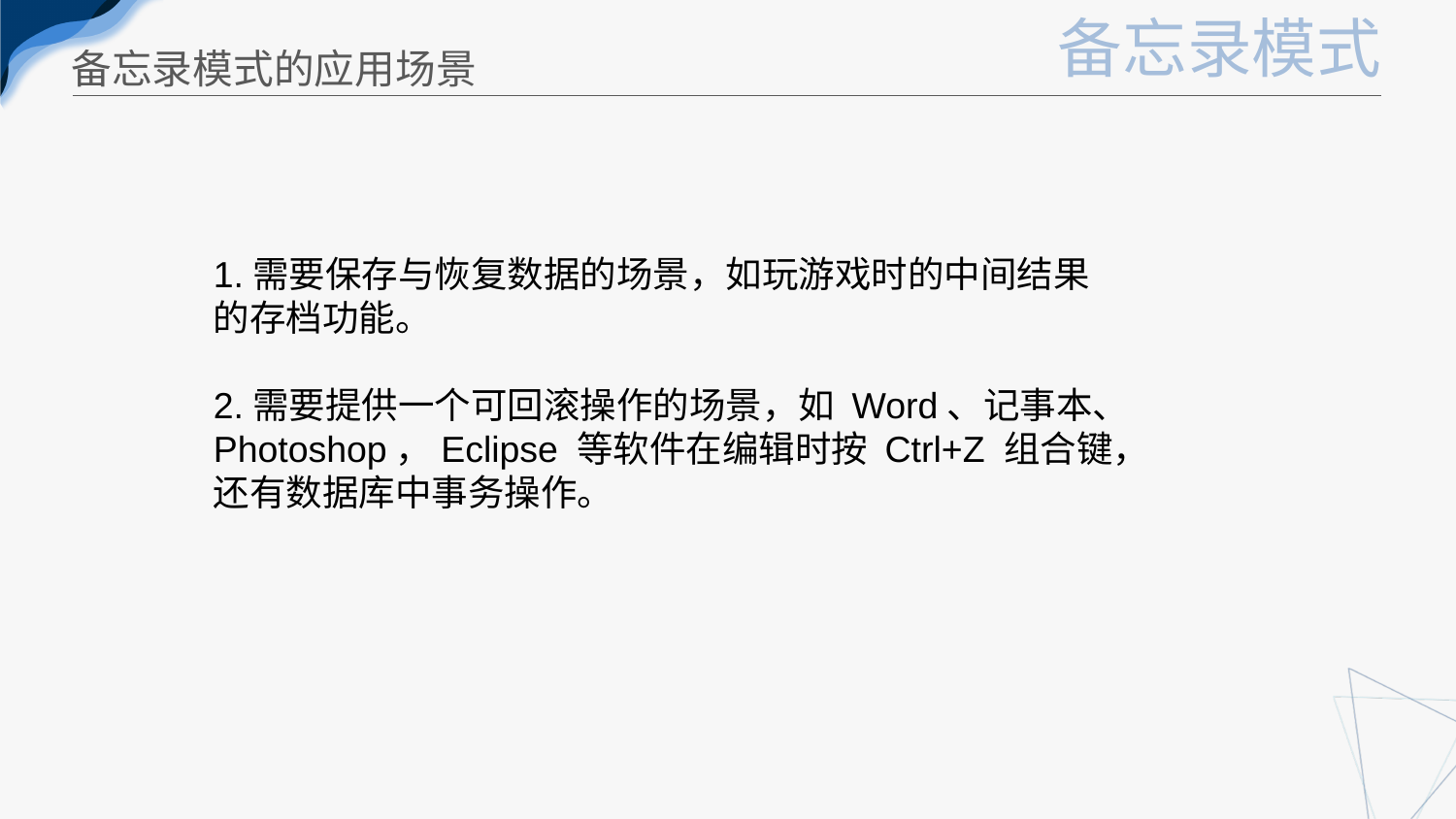

备忘录模式的应用场景
1.需要保存与恢复数据的场景，如玩游戏时的中间结果的存档功能。

2.需要提供一个可回滚操作的场景，如 Word、记事本、Photoshop，Eclipse 等软件在编辑时按 Ctrl+Z 组合键，还有数据库中事务操作。